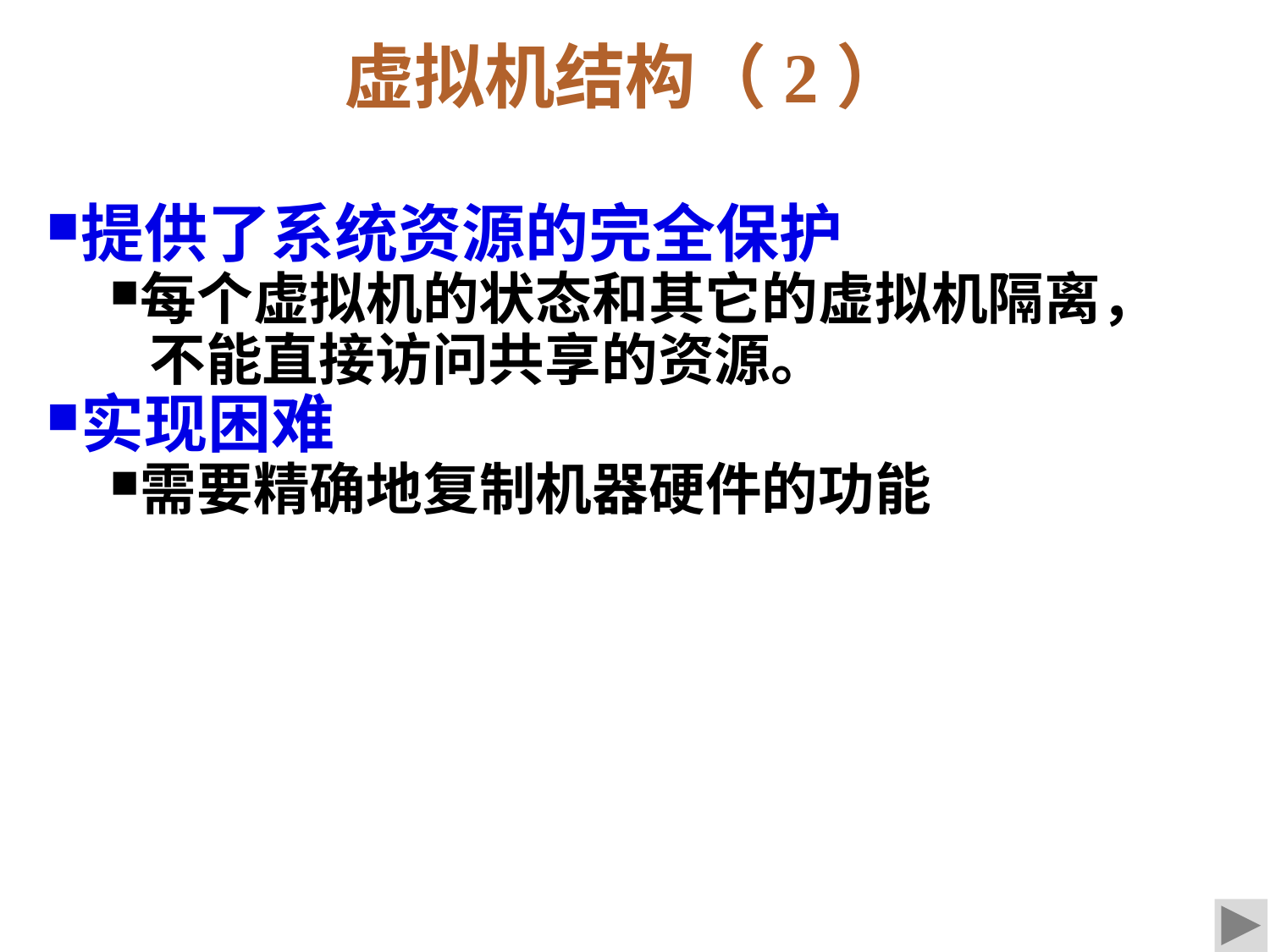

虚拟机结构（2）
提供了系统资源的完全保护
每个虚拟机的状态和其它的虚拟机隔离，
  不能直接访问共享的资源。
实现困难
需要精确地复制机器硬件的功能